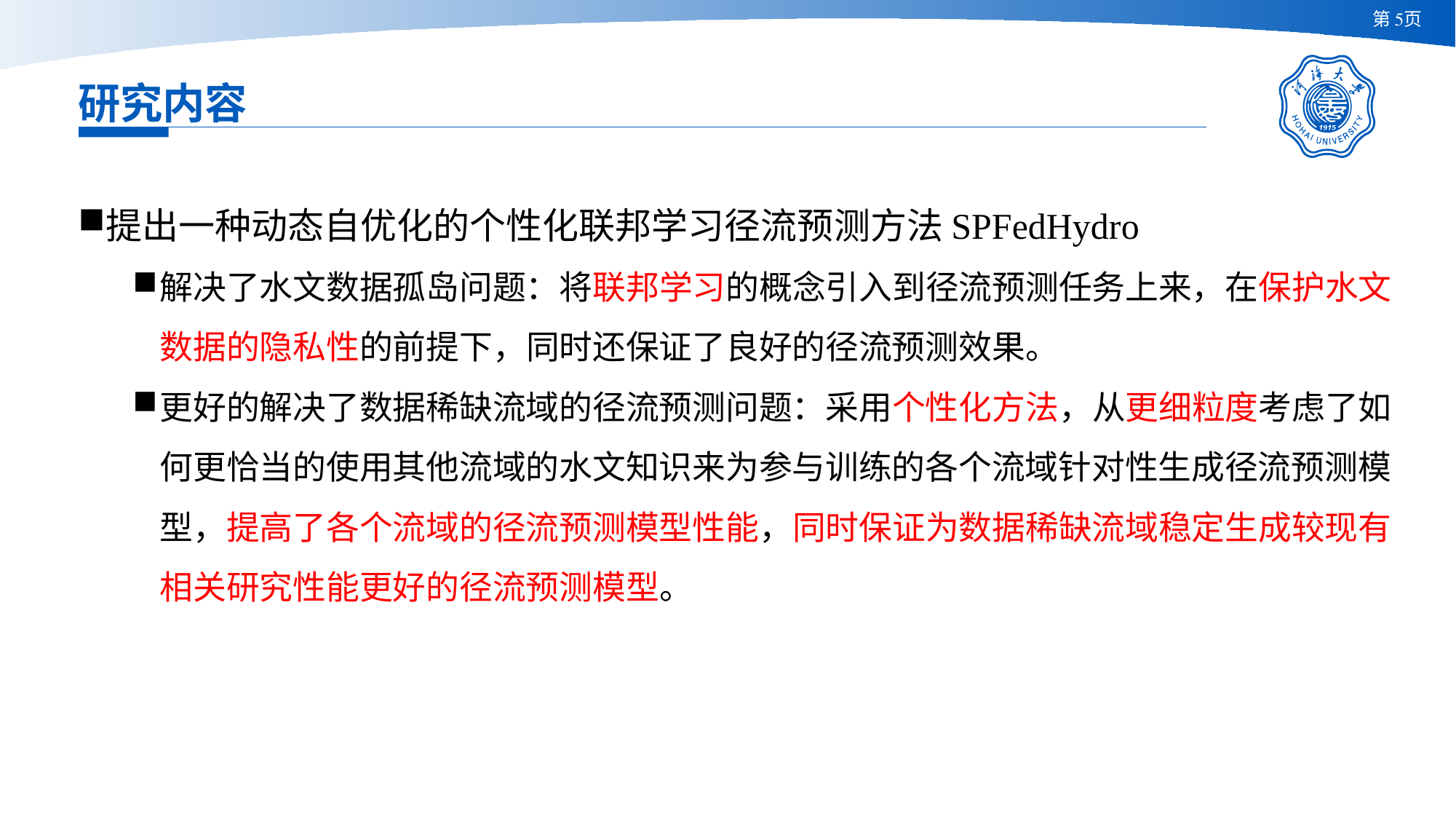

第5页
# 研究内容
提出一种动态自优化的个性化联邦学习径流预测方法SPFedHydro
解决了水文数据孤岛问题：将联邦学习的概念引入到径流预测任务上来，在保护水文数据的隐私性的前提下，同时还保证了良好的径流预测效果。
更好的解决了数据稀缺流域的径流预测问题：采用个性化方法，从更细粒度考虑了如何更恰当的使用其他流域的水文知识来为参与训练的各个流域针对性生成径流预测模型，提高了各个流域的径流预测模型性能，同时保证为数据稀缺流域稳定生成较现有相关研究性能更好的径流预测模型。